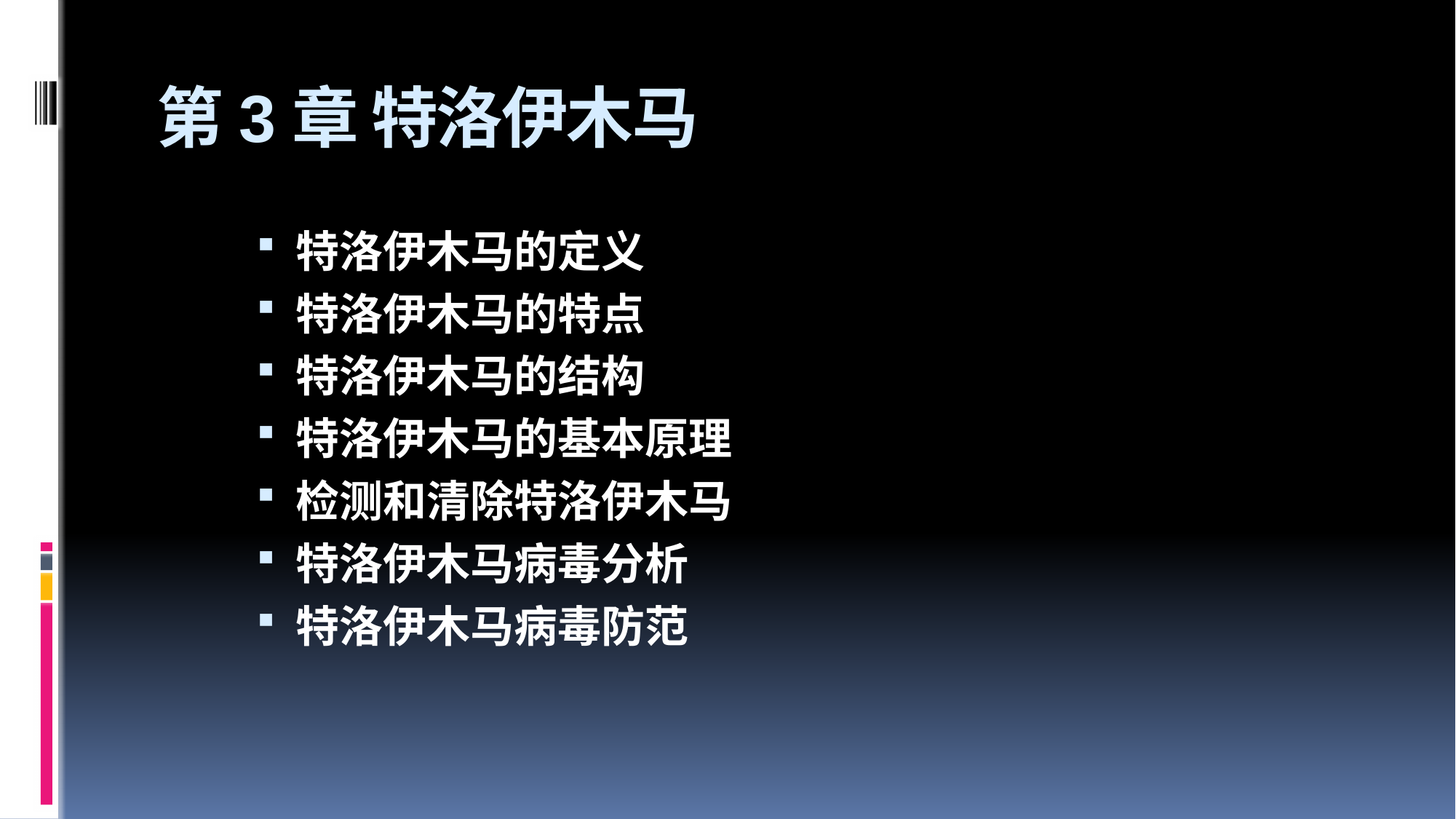

# 第3章 特洛伊木马
特洛伊木马的定义
特洛伊木马的特点
特洛伊木马的结构
特洛伊木马的基本原理
检测和清除特洛伊木马
特洛伊木马病毒分析
特洛伊木马病毒防范